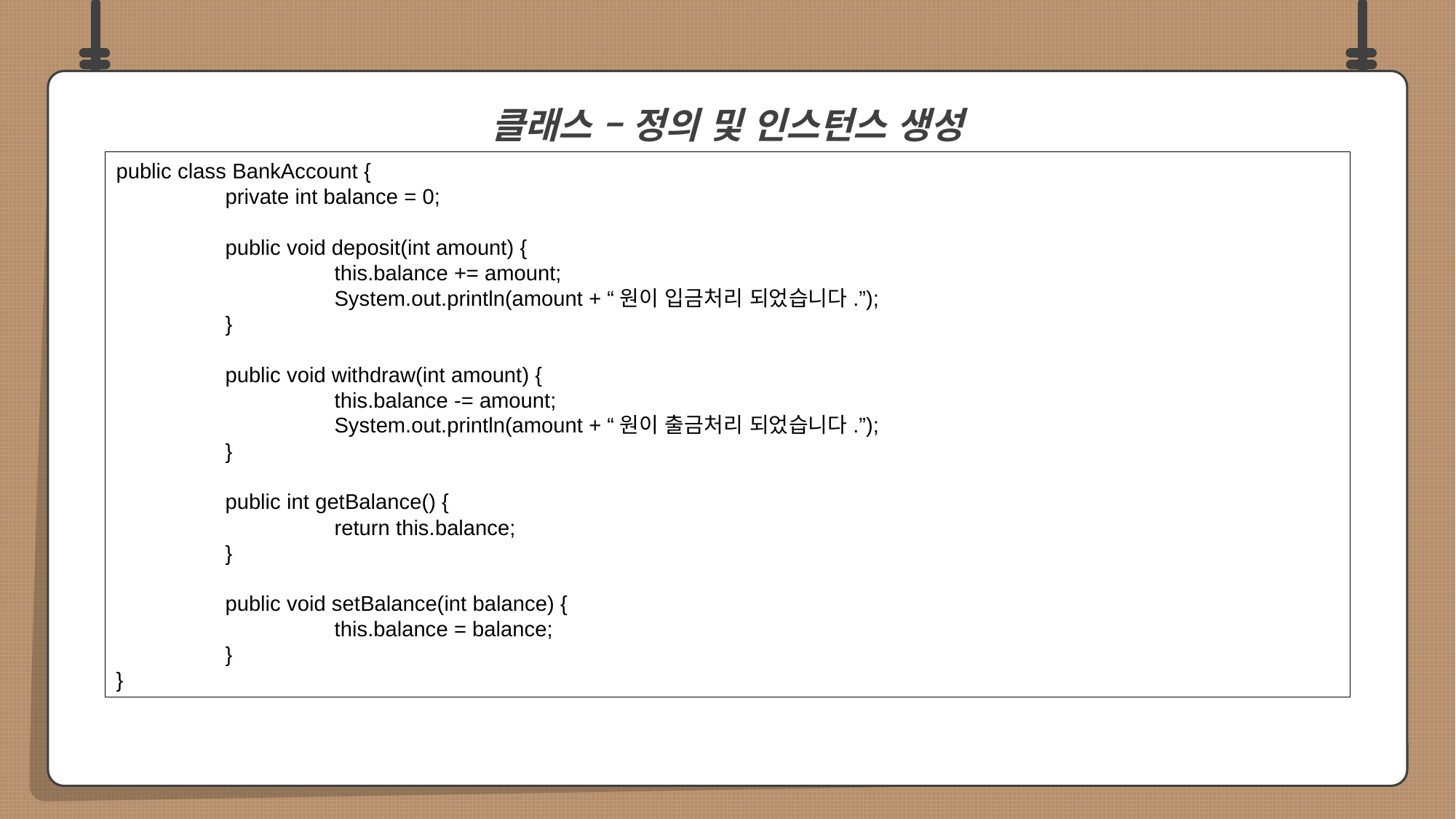

클래스 – 정의 및 인스턴스 생성

public class BankAccount {
	private int balance = 0;

	public void deposit(int amount) {
		this.balance += amount;
		System.out.println(amount + “원이 입금처리 되었습니다.”);
	}

	public void withdraw(int amount) {
		this.balance -= amount;
		System.out.println(amount + “원이 출금처리 되었습니다.”);
	}

	public int getBalance() {
		return this.balance;
	}

	public void setBalance(int balance) {
		this.balance = balance;
	}
}